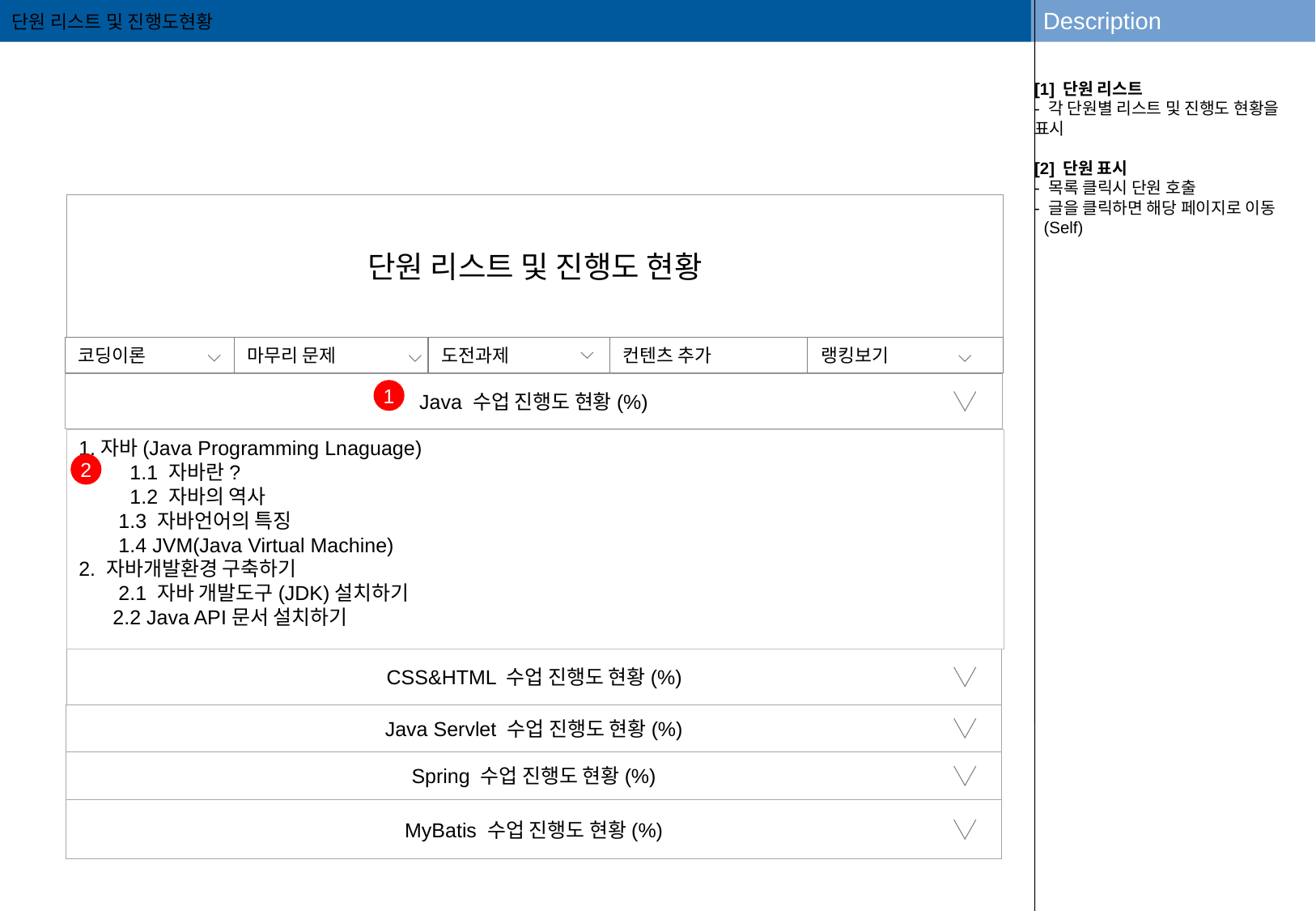

단원 리스트 및 진행도현황
Description

메인 1

[1] 단원 리스트
- 각 단원별 리스트 및 진행도 현황을     표시

[2] 단원 표시
- 목록 클릭시 단원 호출
- 글을 클릭하면 해당 페이지로 이동
  (Self)

단원 리스트 및 진행도 현황
코딩이론
마무리 문제
도전과제
컨텐츠 추가
랭킹보기

Java 수업 진행도 현황(%)
1

1.자바(Java Programming Lnaguage)
         1.1 자바란?
         1.2 자바의 역사
       1.3 자바언어의 특징
       1.4 JVM(Java Virtual Machine)
2. 자바개발환경 구축하기
       2.1 자바 개발도구(JDK)설치하기
      2.2 Java API문서 설치하기

2
CSS&HTML 수업 진행도 현황(%)

Java Servlet 수업 진행도 현황(%)

Spring 수업 진행도 현황(%)

MyBatis 수업 진행도 현황(%)